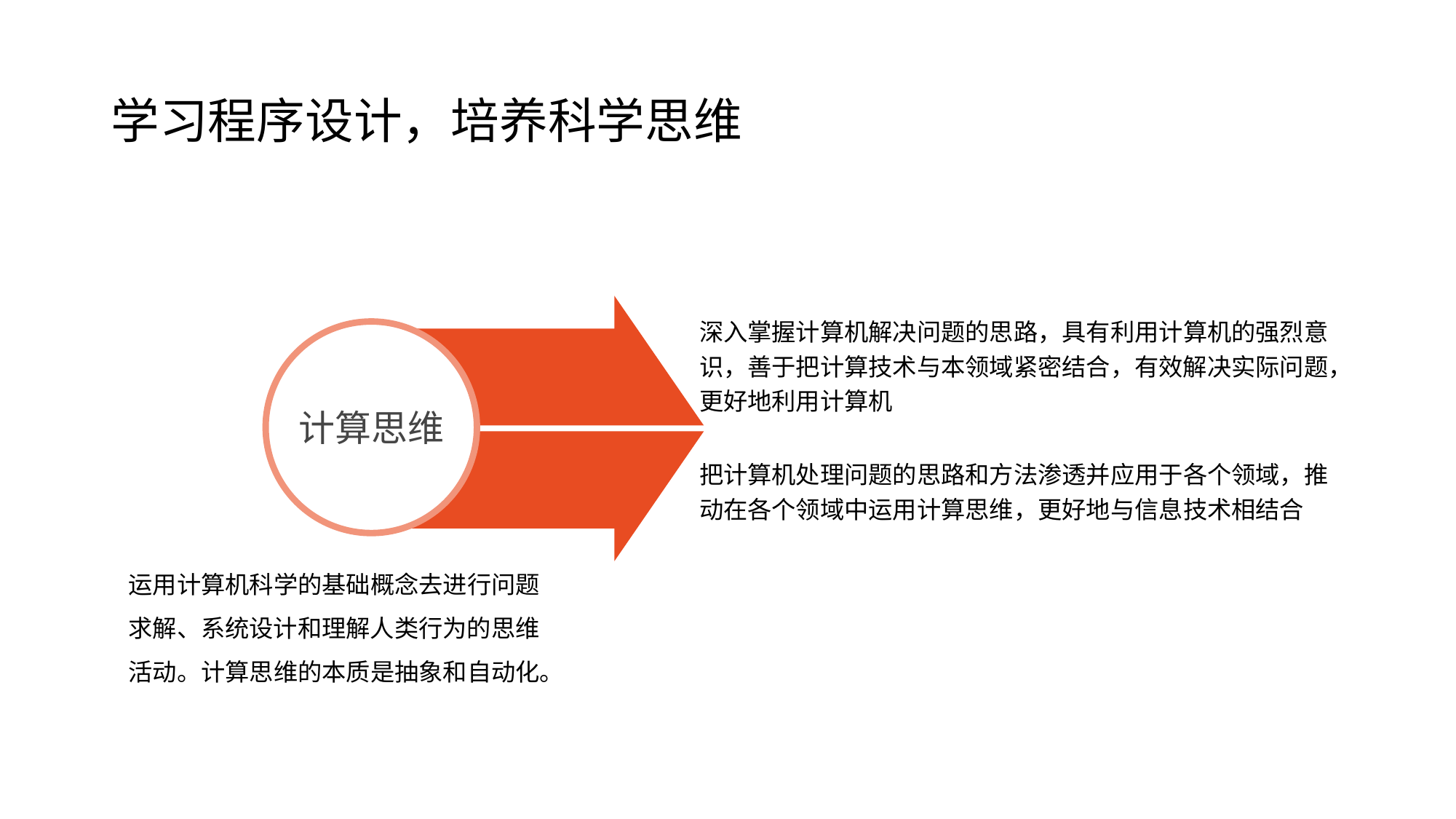

# 学习程序设计，培养科学思维

深入掌握计算机解决问题的思路，具有利用计算机的强烈意识，善于把计算技术与本领域紧密结合，有效解决实际问题，更好地利用计算机
计算思维

把计算机处理问题的思路和方法渗透并应用于各个领域，推动在各个领域中运用计算思维，更好地与信息技术相结合
运用计算机科学的基础概念去进行问题求解、系统设计和理解人类行为的思维活动。计算思维的本质是抽象和自动化。